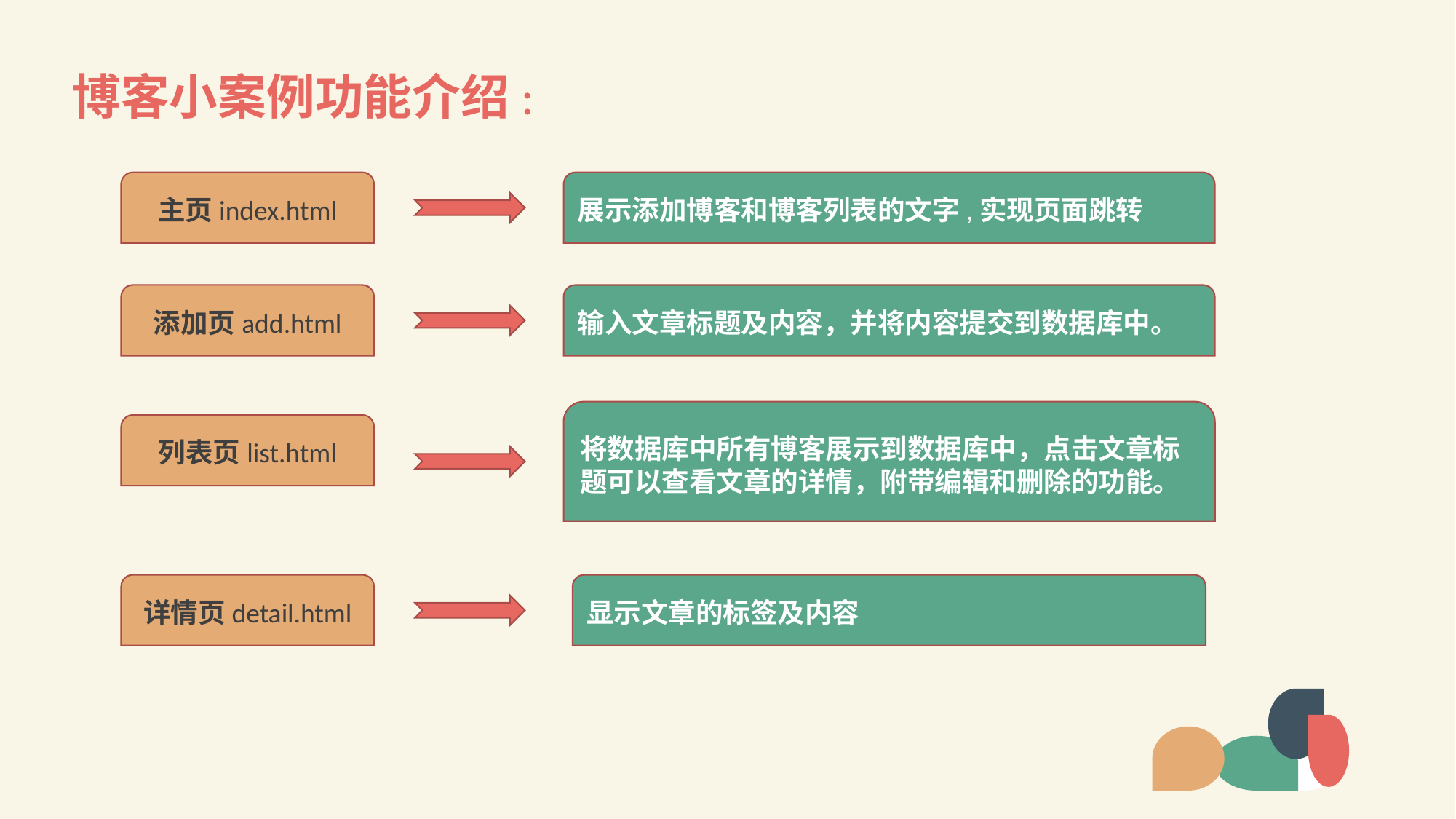

# 博客小案例功能介绍:
主页index.html
展示添加博客和博客列表的文字,实现页面跳转

添加页add.html
输入文章标题及内容，并将内容提交到数据库中。

将数据库中所有博客展示到数据库中，点击文章标题可以查看文章的详情，附带编辑和删除的功能。
列表页list.html

详情页detail.html
显示文章的标签及内容

LOREM